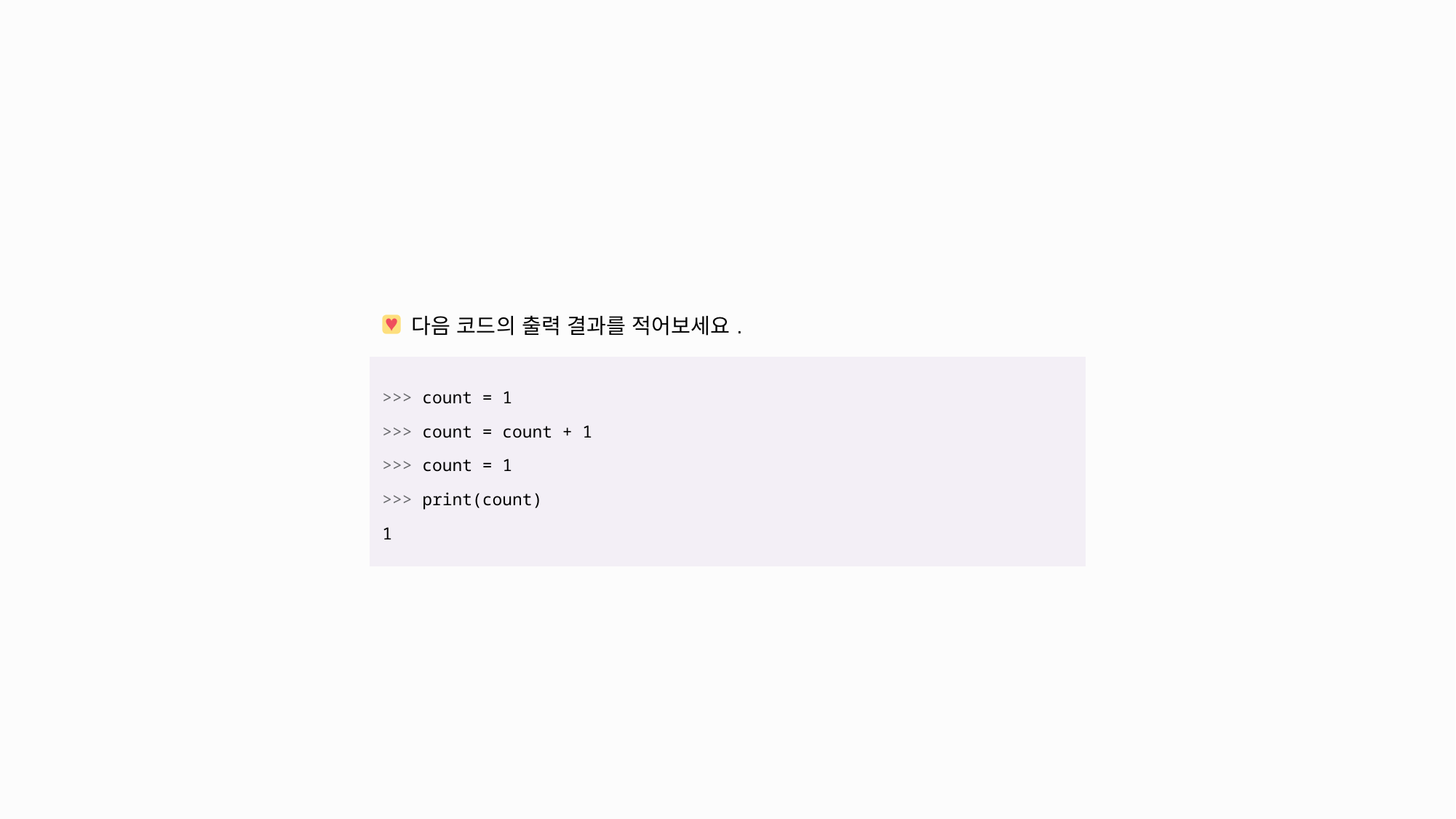

| 다음 코드의 출력 결과를 적어보세요. |
| --- |
| >>> count = 1 >>> count = count + 1 >>> count = 1 >>> print(count) 1 |